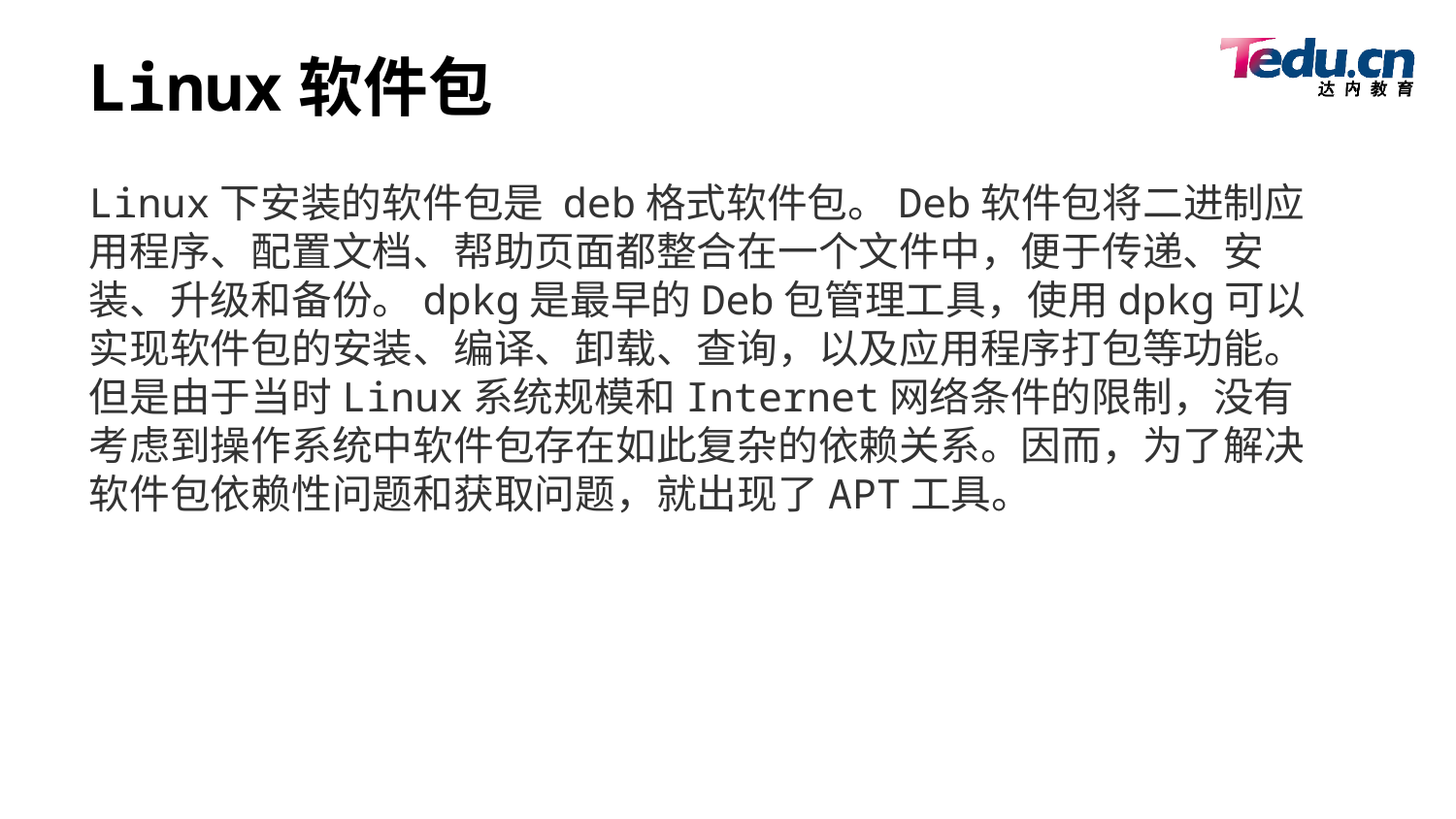

# Linux软件包
Linux下安装的软件包是 deb格式软件包。Deb软件包将二进制应用程序、配置文档、帮助页面都整合在一个文件中，便于传递、安装、升级和备份。dpkg是最早的Deb包管理工具，使用dpkg可以实现软件包的安装、编译、卸载、查询，以及应用程序打包等功能。但是由于当时Linux系统规模和Internet网络条件的限制，没有考虑到操作系统中软件包存在如此复杂的依赖关系。因而，为了解决软件包依赖性问题和获取问题，就出现了APT工具。